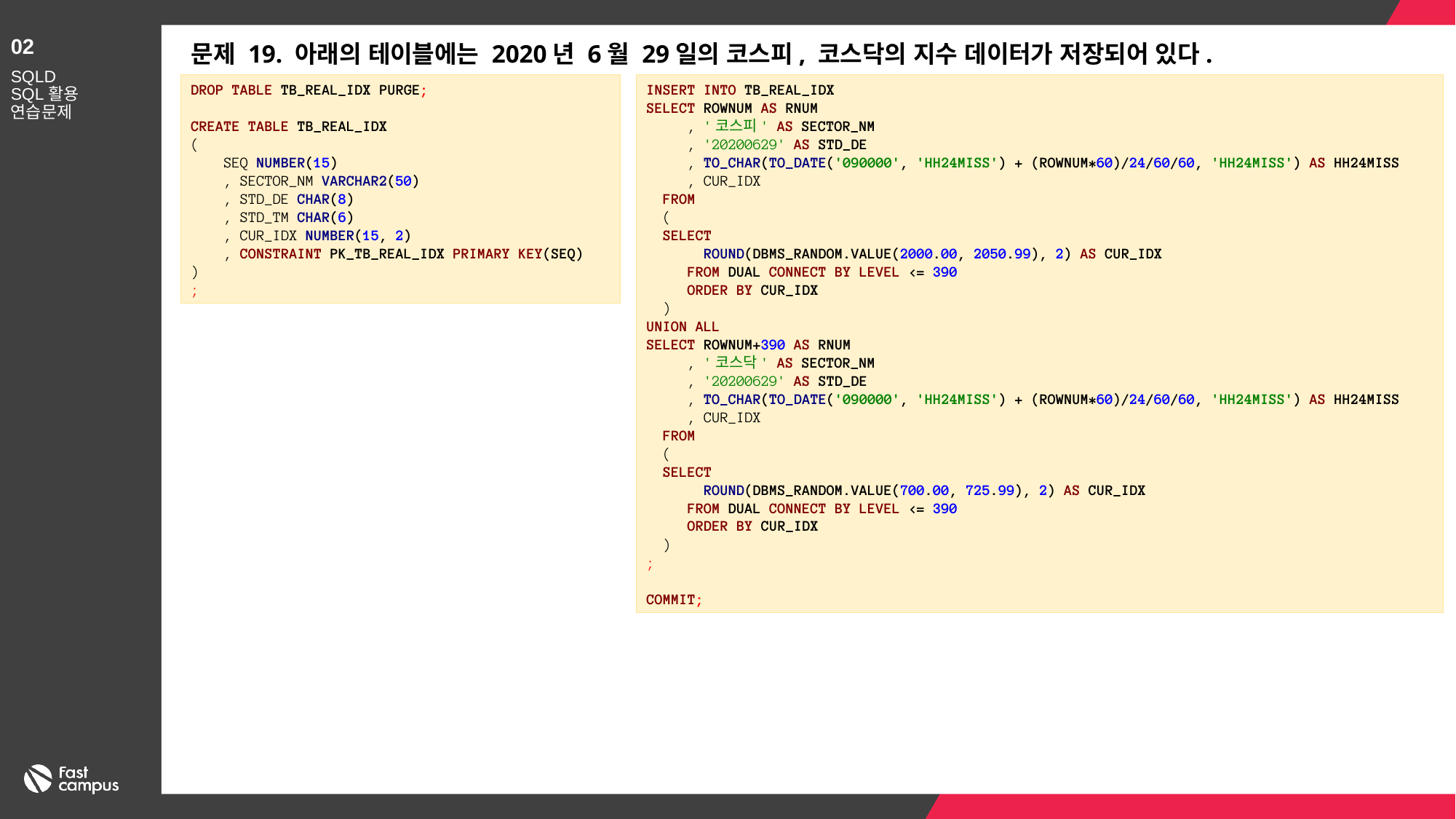

02
문제 19. 아래의 테이블에는 2020년 6월 29일의 코스피, 코스닥의 지수 데이터가 저장되어 있다.
SQLD
SQL활용
연습문제
DROP TABLE TB_REAL_IDX PURGE;

CREATE TABLE TB_REAL_IDX
(
    SEQ NUMBER(15)
    , SECTOR_NM VARCHAR2(50)
    , STD_DE CHAR(8)
    , STD_TM CHAR(6)
    , CUR_IDX NUMBER(15, 2)
    , CONSTRAINT PK_TB_REAL_IDX PRIMARY KEY(SEQ)
)
;
INSERT INTO TB_REAL_IDX
SELECT ROWNUM AS RNUM
     , '코스피' AS SECTOR_NM
     , '20200629' AS STD_DE
     , TO_CHAR(TO_DATE('090000', 'HH24MISS') + (ROWNUM*60)/24/60/60, 'HH24MISS') AS HH24MISS
     , CUR_IDX
  FROM
  (
  SELECT
       ROUND(DBMS_RANDOM.VALUE(2000.00, 2050.99), 2) AS CUR_IDX
     FROM DUAL CONNECT BY LEVEL <= 390
     ORDER BY CUR_IDX
  )
UNION ALL
SELECT ROWNUM+390 AS RNUM
     , '코스닥' AS SECTOR_NM
     , '20200629' AS STD_DE
     , TO_CHAR(TO_DATE('090000', 'HH24MISS') + (ROWNUM*60)/24/60/60, 'HH24MISS') AS HH24MISS
     , CUR_IDX
  FROM
  (
  SELECT
       ROUND(DBMS_RANDOM.VALUE(700.00, 725.99), 2) AS CUR_IDX
     FROM DUAL CONNECT BY LEVEL <= 390
     ORDER BY CUR_IDX
  )
;

COMMIT;